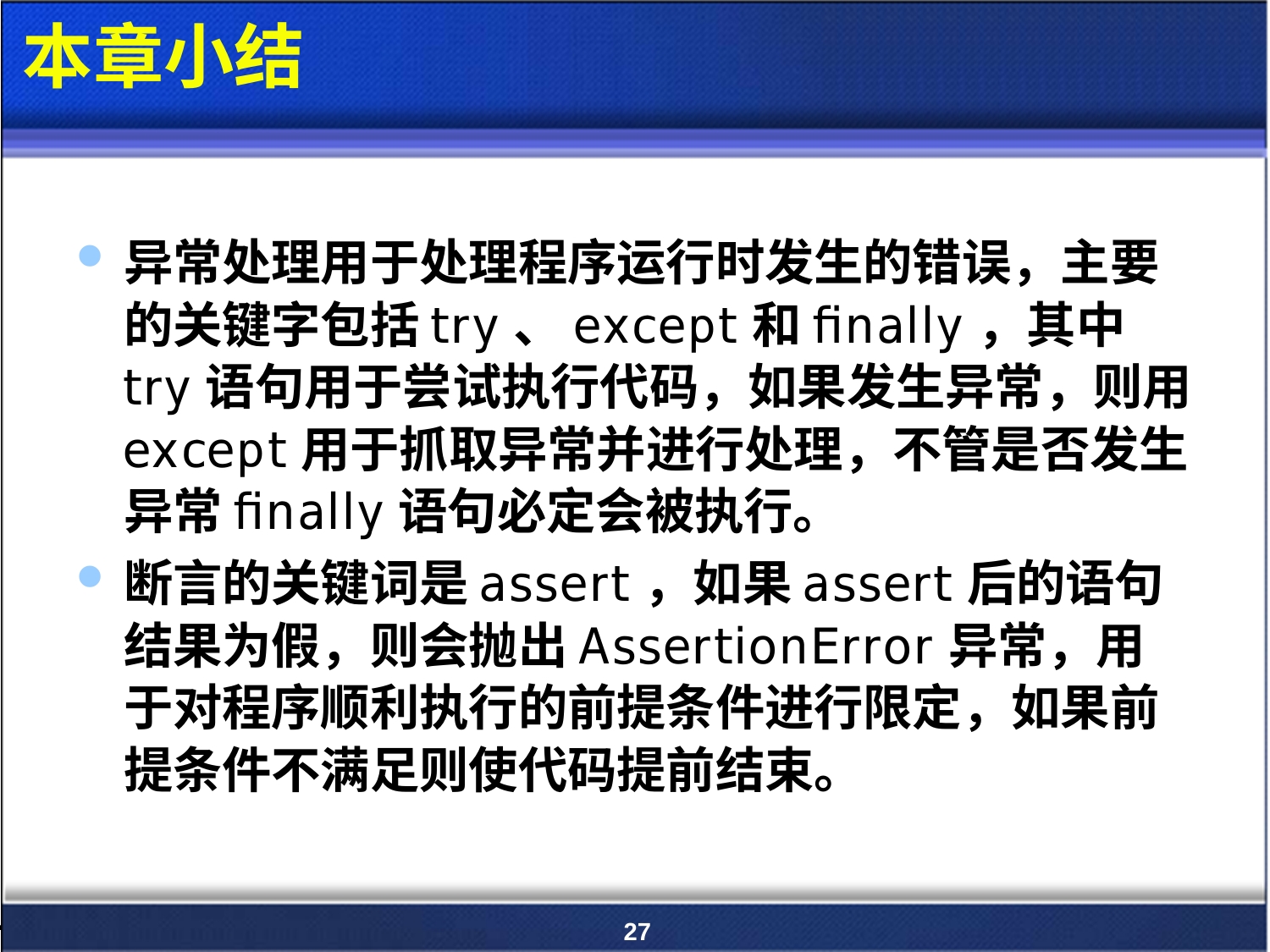

# 本章小结
异常处理用于处理程序运行时发生的错误，主要的关键字包括try、except和finally，其中try语句用于尝试执行代码，如果发生异常，则用except用于抓取异常并进行处理，不管是否发生异常finally语句必定会被执行。
断言的关键词是assert，如果assert后的语句结果为假，则会抛出AssertionError异常，用于对程序顺利执行的前提条件进行限定，如果前提条件不满足则使代码提前结束。

27